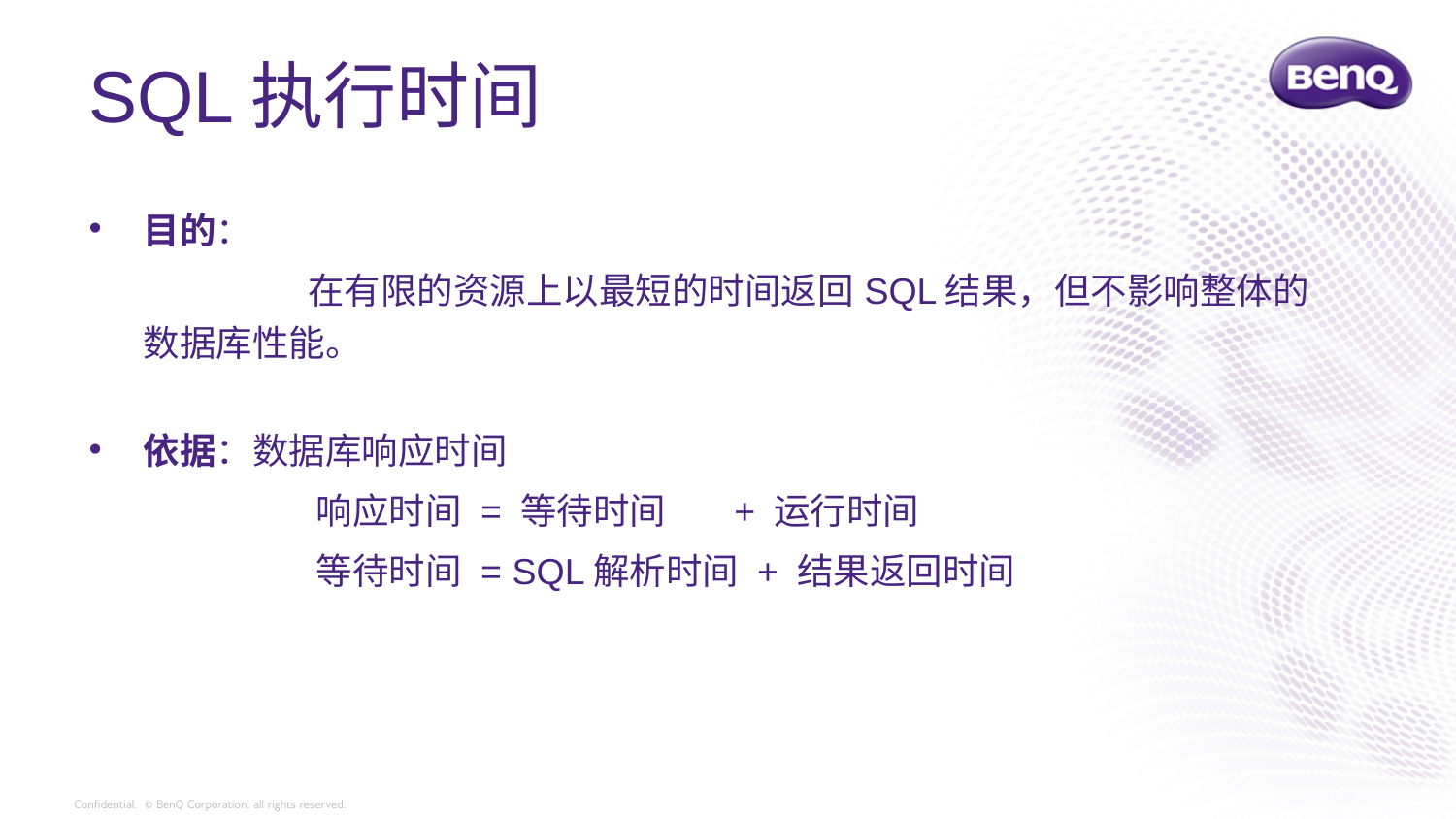

SQL执行时间

目的：
		 在有限的资源上以最短的时间返回SQL结果，但不影响整体的数据库性能。

依据：数据库响应时间
		  响应时间 = 等待时间       + 运行时间
		  等待时间 = SQL解析时间 + 结果返回时间